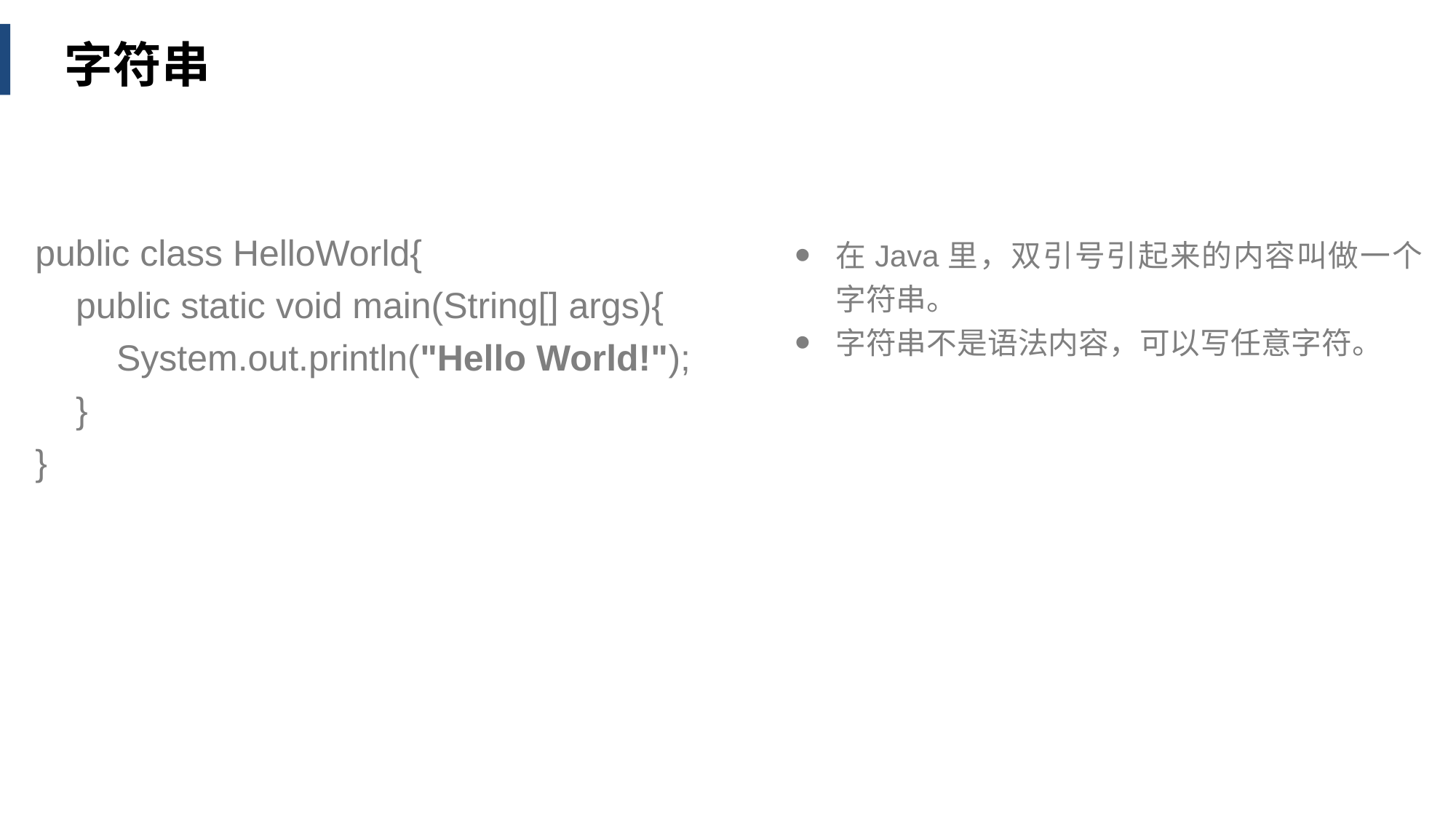

字符串
public class HelloWorld{
    public static void main(String[] args){
        System.out.println("Hello World!");
    }
}
在Java里，双引号引起来的内容叫做一个字符串。
字符串不是语法内容，可以写任意字符。